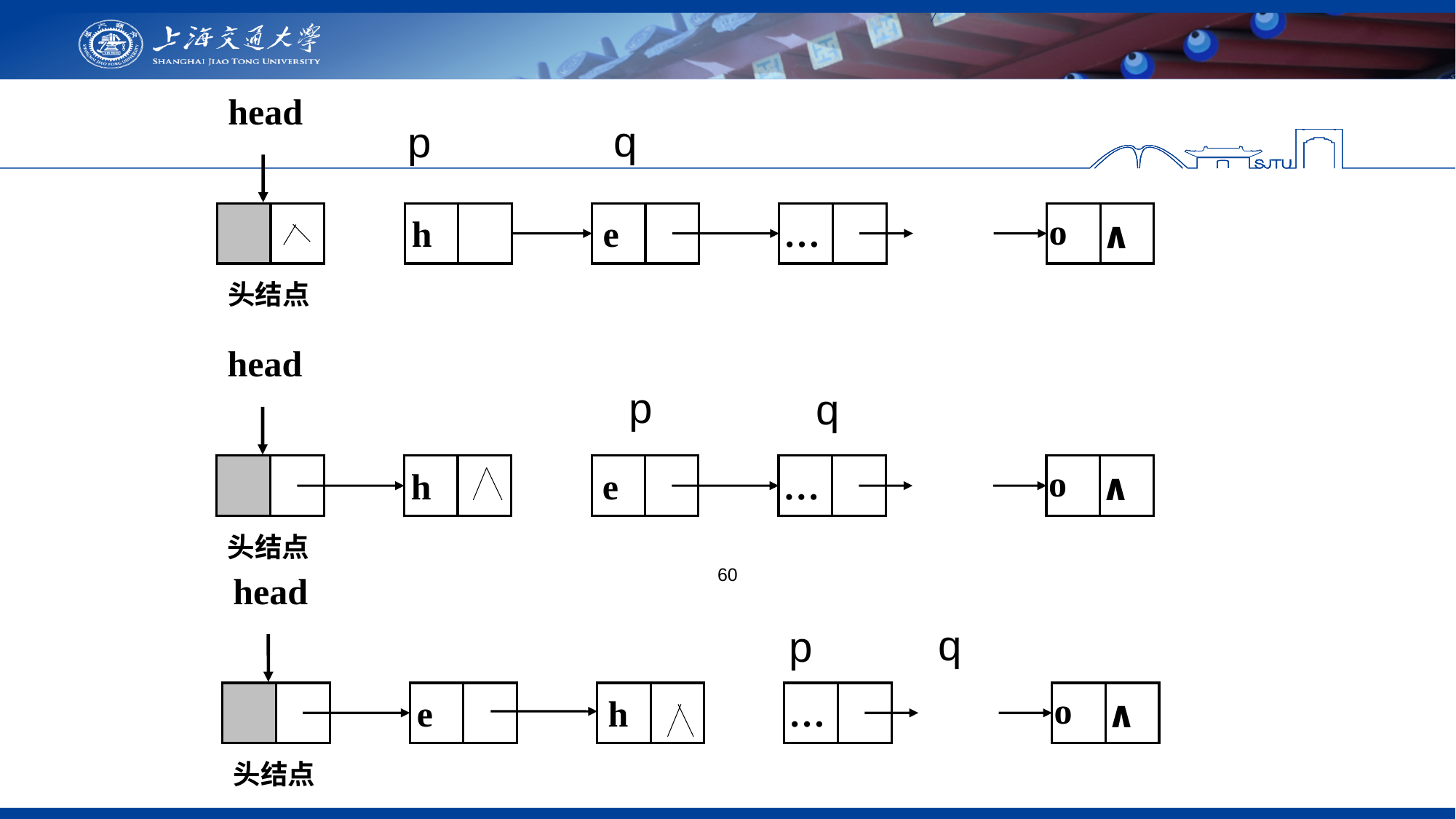

head

q
p

o
h
e
…
∧

头结点
head

p
q

o
h
e
…
∧

头结点
60
head

q
p

o
e
h
…
∧

头结点